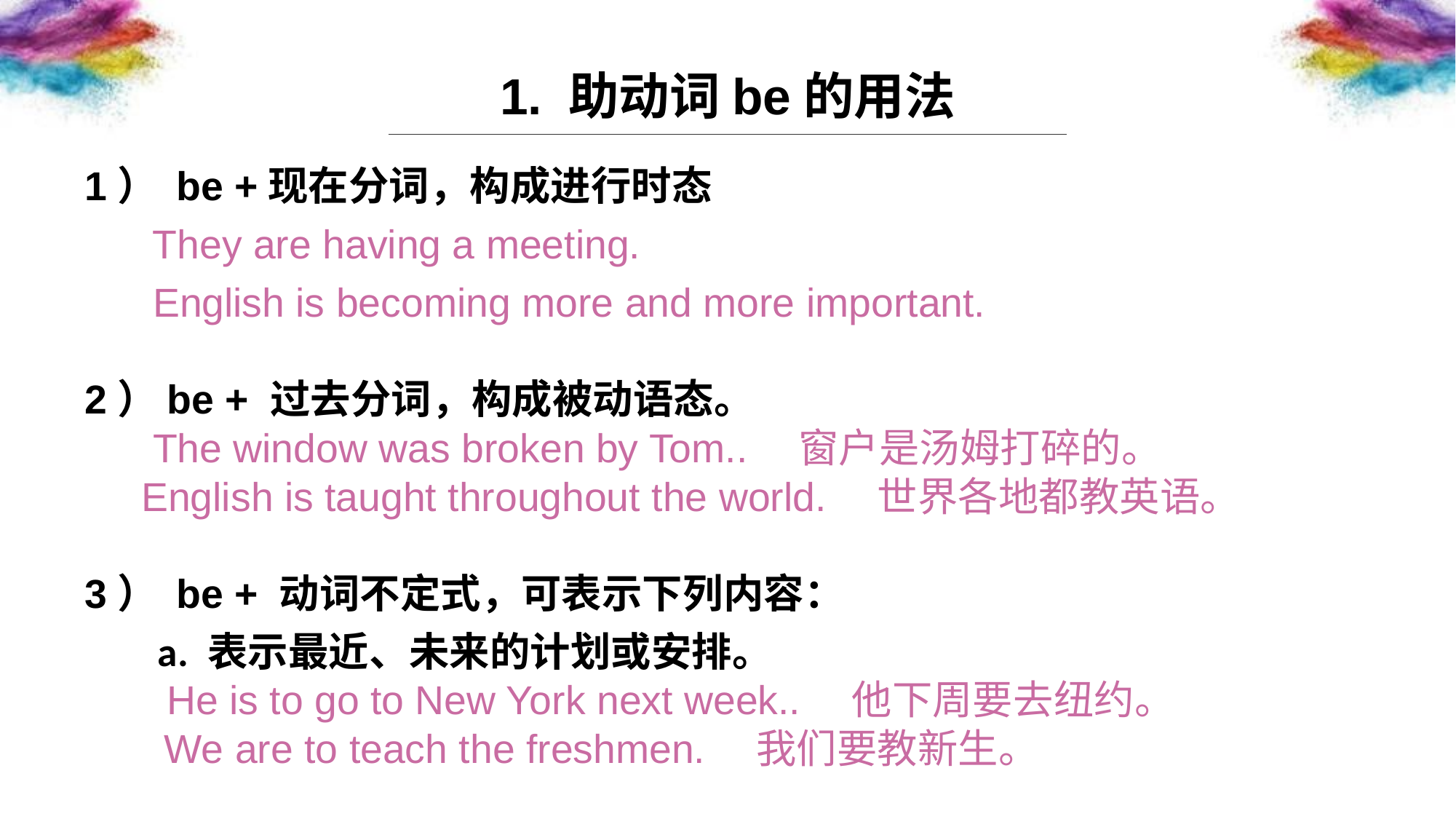

1. 助动词be的用法
1） be +现在分词，构成进行时态
      They are having a meeting.
      English is becoming more and more important.

2）be + 过去分词，构成被动语态。
      The window was broken by Tom..　窗户是汤姆打碎的。
     English is taught throughout the world.　世界各地都教英语。

3） be + 动词不定式，可表示下列内容：
        a. 表示最近、未来的计划或安排。
         He is to go to New York next week..　他下周要去纽约。
       We are to teach the freshmen.　我们要教新生。